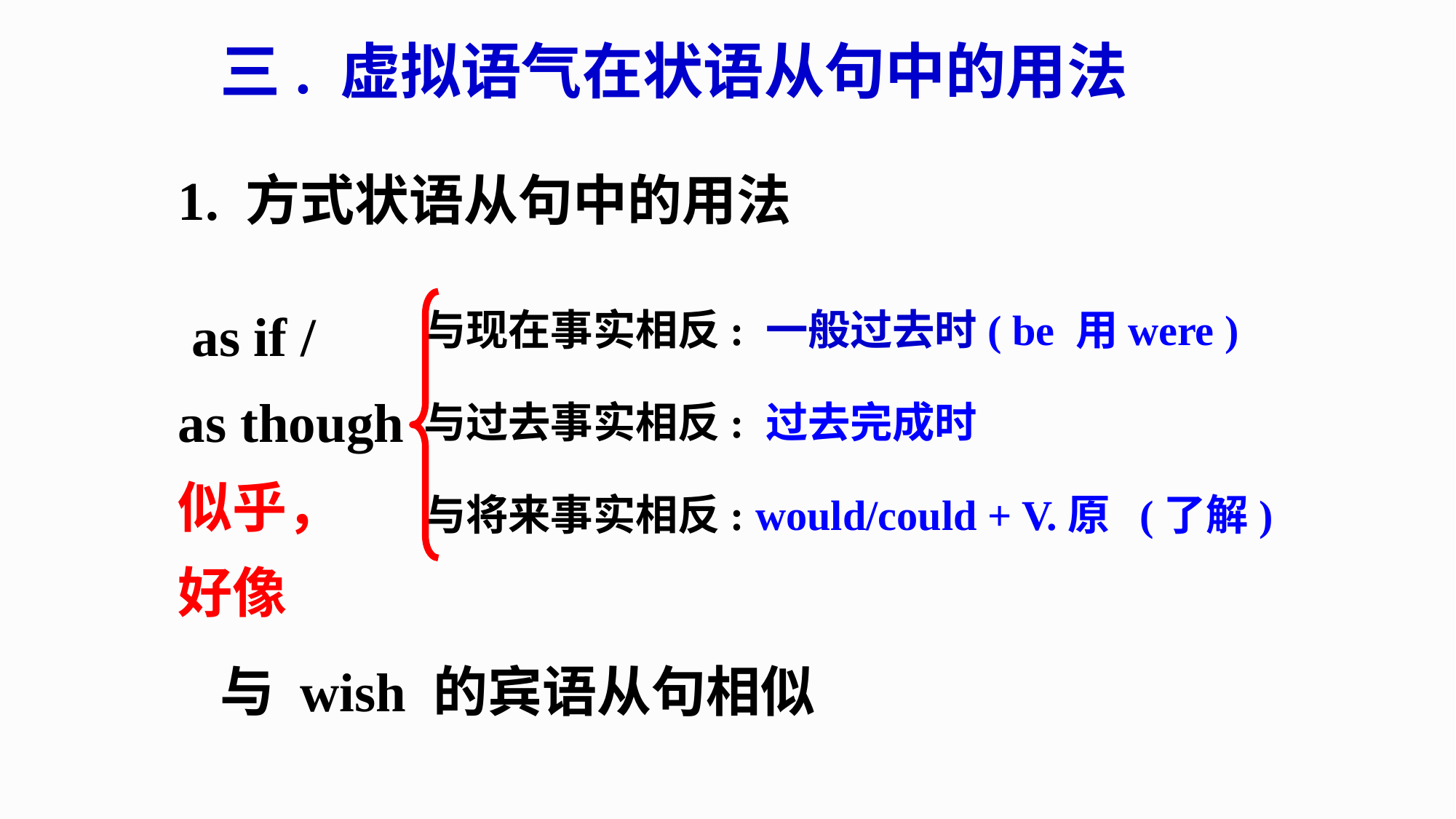

三. 虚拟语气在状语从句中的用法
1. 方式状语从句中的用法
 as if /
as though
似乎，
好像
与现在事实相反: 一般过去时( be 用were )
与过去事实相反: 过去完成时
与将来事实相反: would/could + V.原  (了解)

与 wish 的宾语从句相似